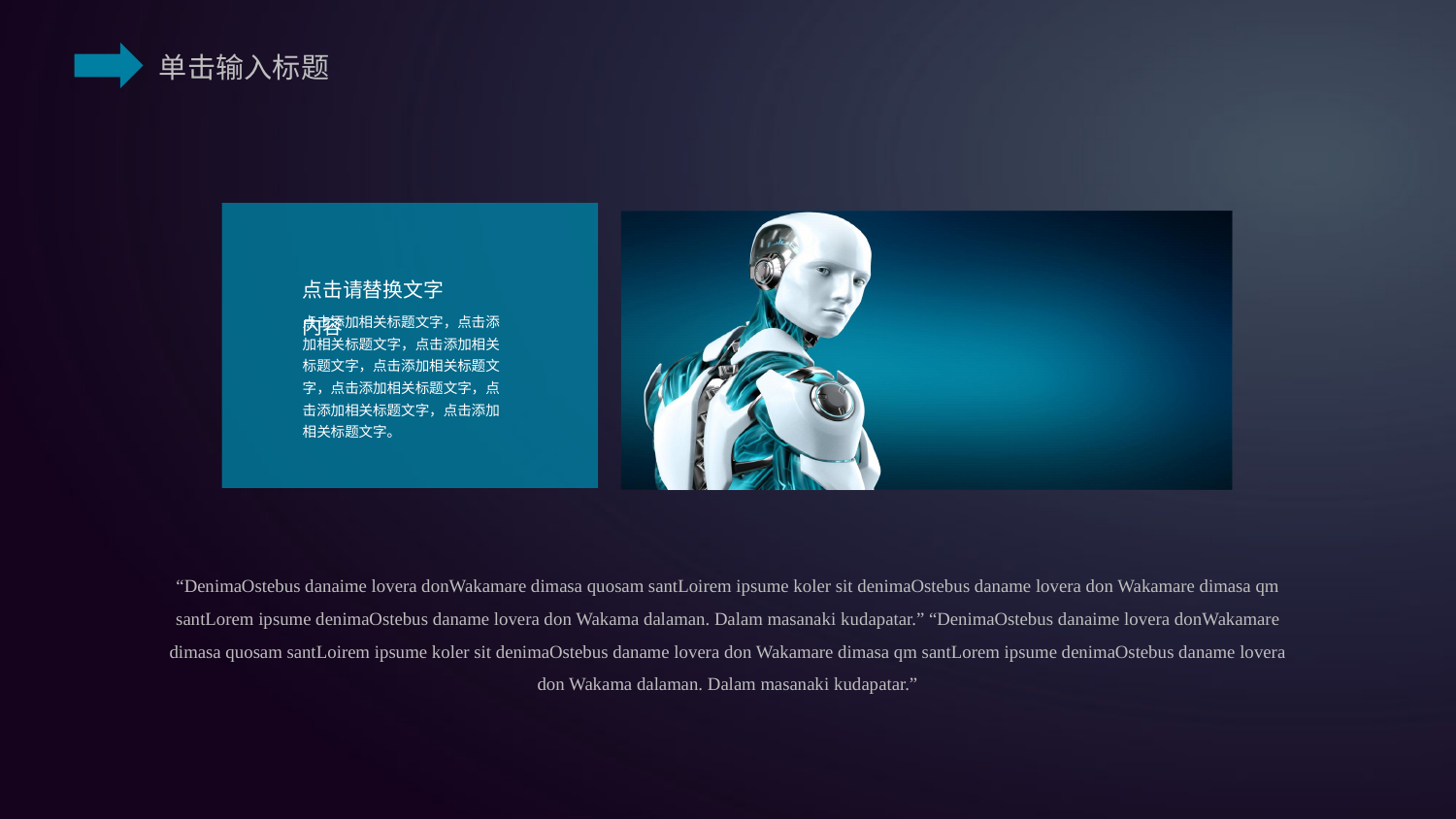

点击请替换文字内容
点击添加相关标题文字，点击添加相关标题文字，点击添加相关标题文字，点击添加相关标题文字，点击添加相关标题文字，点击添加相关标题文字，点击添加相关标题文字。
“DenimaOstebus danaime lovera donWakamare dimasa quosam santLoirem ipsume koler sit denimaOstebus daname lovera don Wakamare dimasa qm santLorem ipsume denimaOstebus daname lovera don Wakama dalaman. Dalam masanaki kudapatar.” “DenimaOstebus danaime lovera donWakamare dimasa quosam santLoirem ipsume koler sit denimaOstebus daname lovera don Wakamare dimasa qm santLorem ipsume denimaOstebus daname lovera don Wakama dalaman. Dalam masanaki kudapatar.”